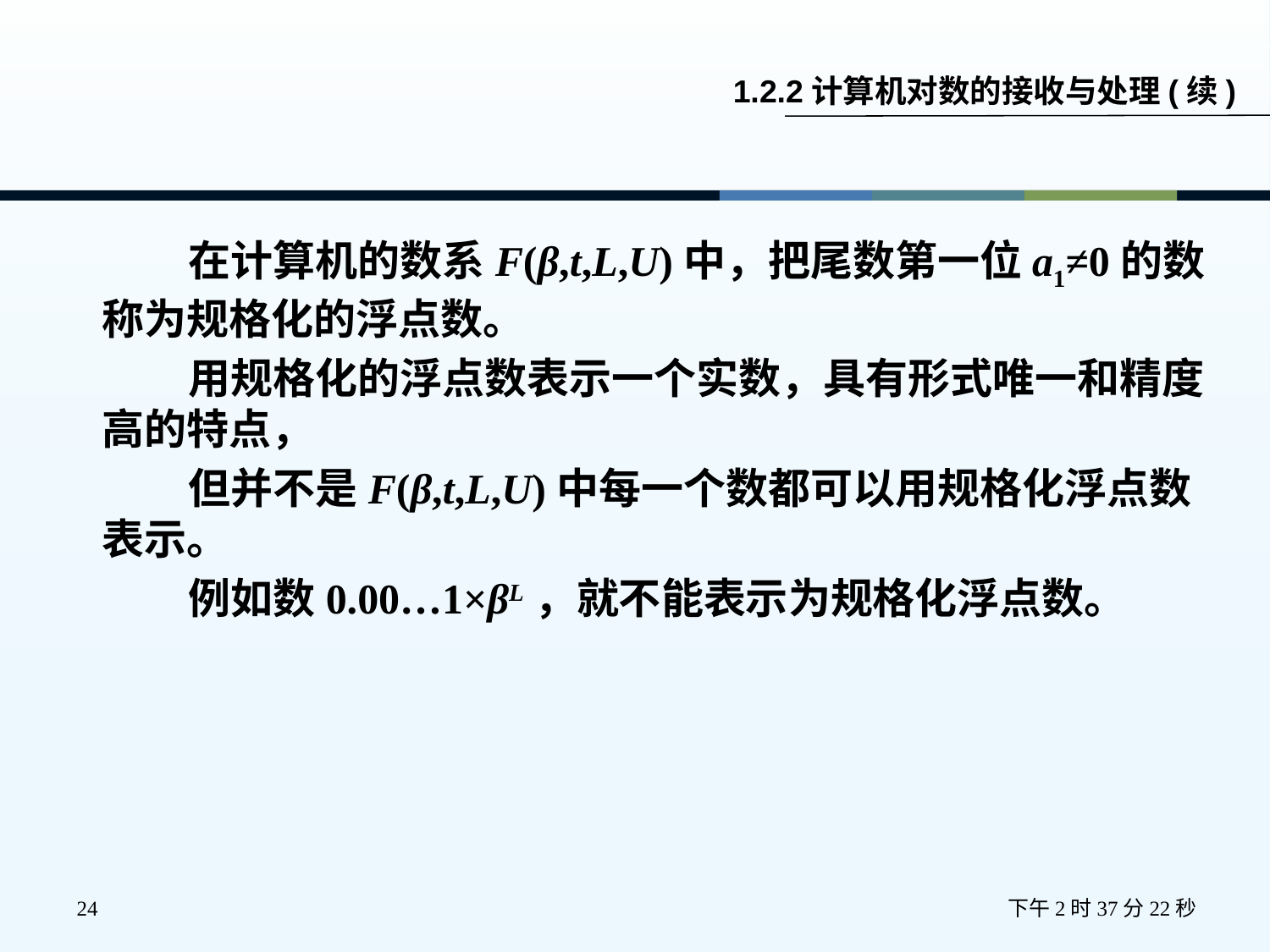

1.2.2计算机对数的接收与处理(续)

在计算机的数系F(β,t,L,U)中，把尾数第一位a1≠0的数称为规格化的浮点数。
用规格化的浮点数表示一个实数，具有形式唯一和精度高的特点，
但并不是F(β,t,L,U)中每一个数都可以用规格化浮点数表示。
例如数0.00…1×βL，就不能表示为规格化浮点数。
24
下午2时37分22秒